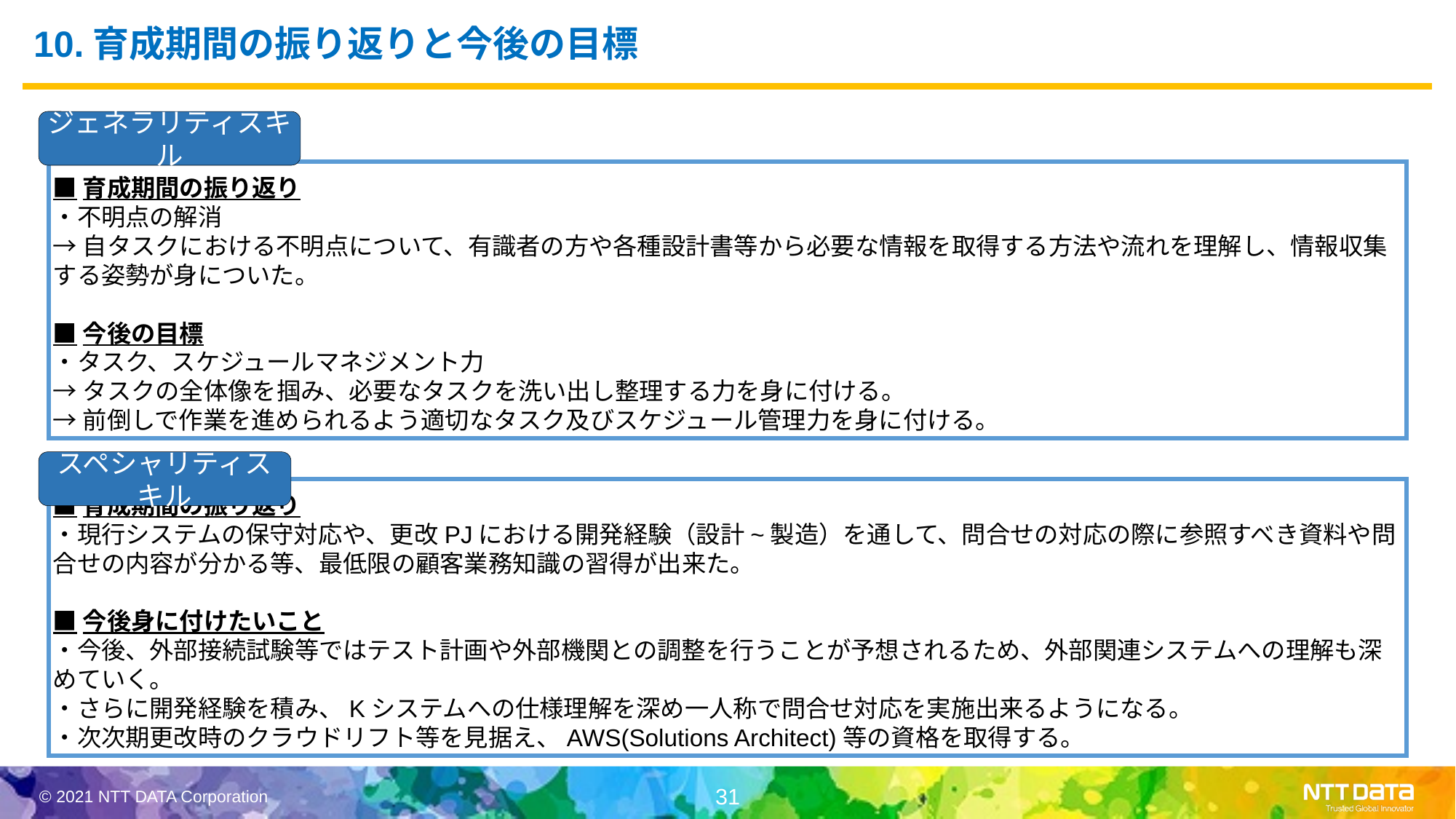

# 10.育成期間の振り返りと今後の目標
ジェネラリティスキル
■育成期間の振り返り
・不明点の解消
→自タスクにおける不明点について、有識者の方や各種設計書等から必要な情報を取得する方法や流れを理解し、情報収集する姿勢が身についた。

■今後の目標
・タスク、スケジュールマネジメント力
→タスクの全体像を掴み、必要なタスクを洗い出し整理する力を身に付ける。
→前倒しで作業を進められるよう適切なタスク及びスケジュール管理力を身に付ける。
スペシャリティスキル
■育成期間の振り返り
・現行システムの保守対応や、更改PJにおける開発経験（設計~製造）を通して、問合せの対応の際に参照すべき資料や問合せの内容が分かる等、最低限の顧客業務知識の習得が出来た。

■今後身に付けたいこと
・今後、外部接続試験等ではテスト計画や外部機関との調整を行うことが予想されるため、外部関連システムへの理解も深めていく。
・さらに開発経験を積み、Kシステムへの仕様理解を深め一人称で問合せ対応を実施出来るようになる。
・次次期更改時のクラウドリフト等を見据え、AWS(Solutions Architect)等の資格を取得する。